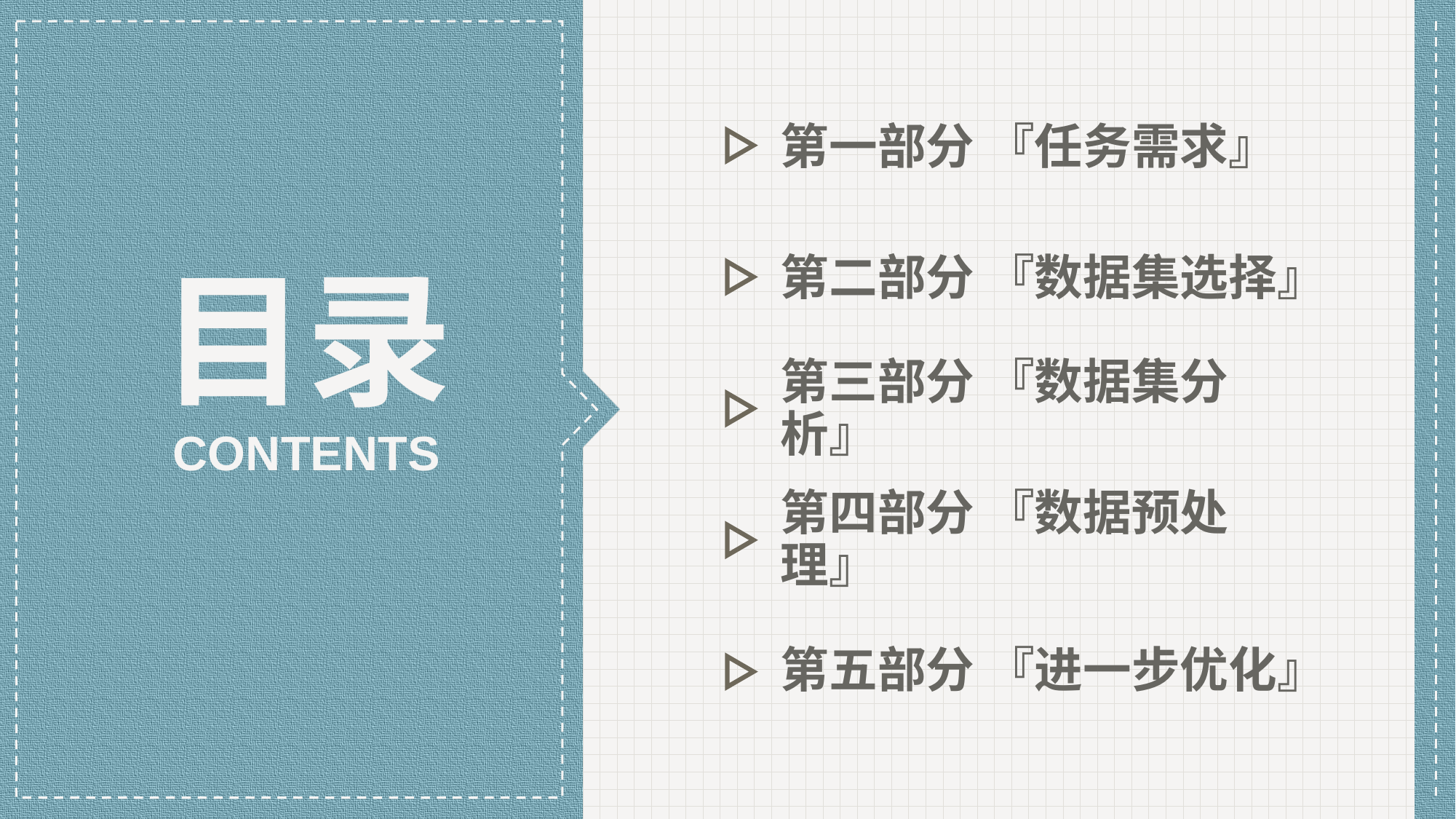

第一部分 『任务需求』

第二部分 『数据集选择』
目录

第三部分 『数据集分析』

CONTENTS
第四部分 『数据预处理』

第五部分 『进一步优化』